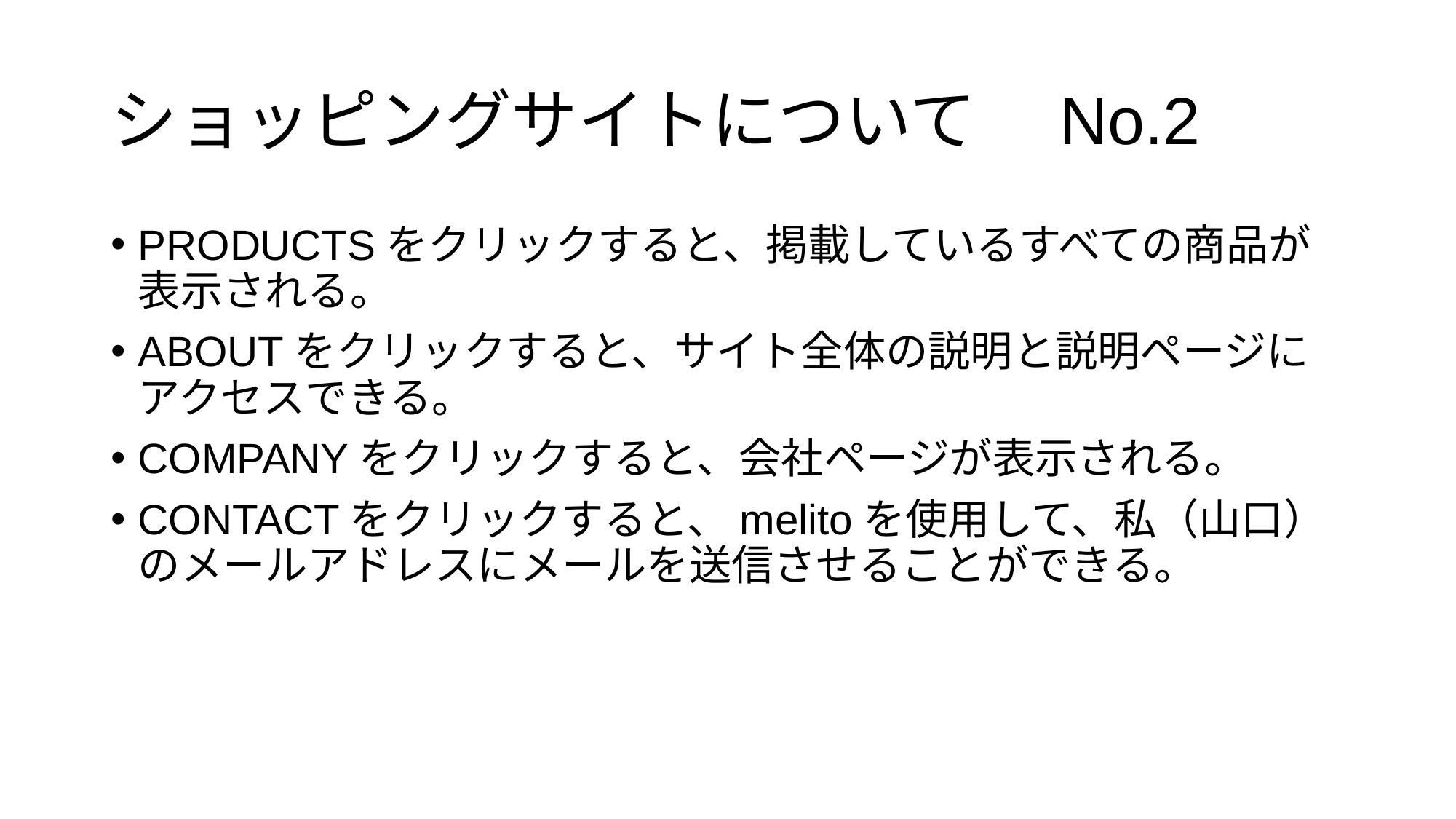

# ショッピングサイトについて　No.2
PRODUCTSをクリックすると、掲載しているすべての商品が表示される。
ABOUTをクリックすると、サイト全体の説明と説明ページにアクセスできる。
COMPANYをクリックすると、会社ページが表示される。
CONTACTをクリックすると、melitoを使用して、私（山口）のメールアドレスにメールを送信させることができる。